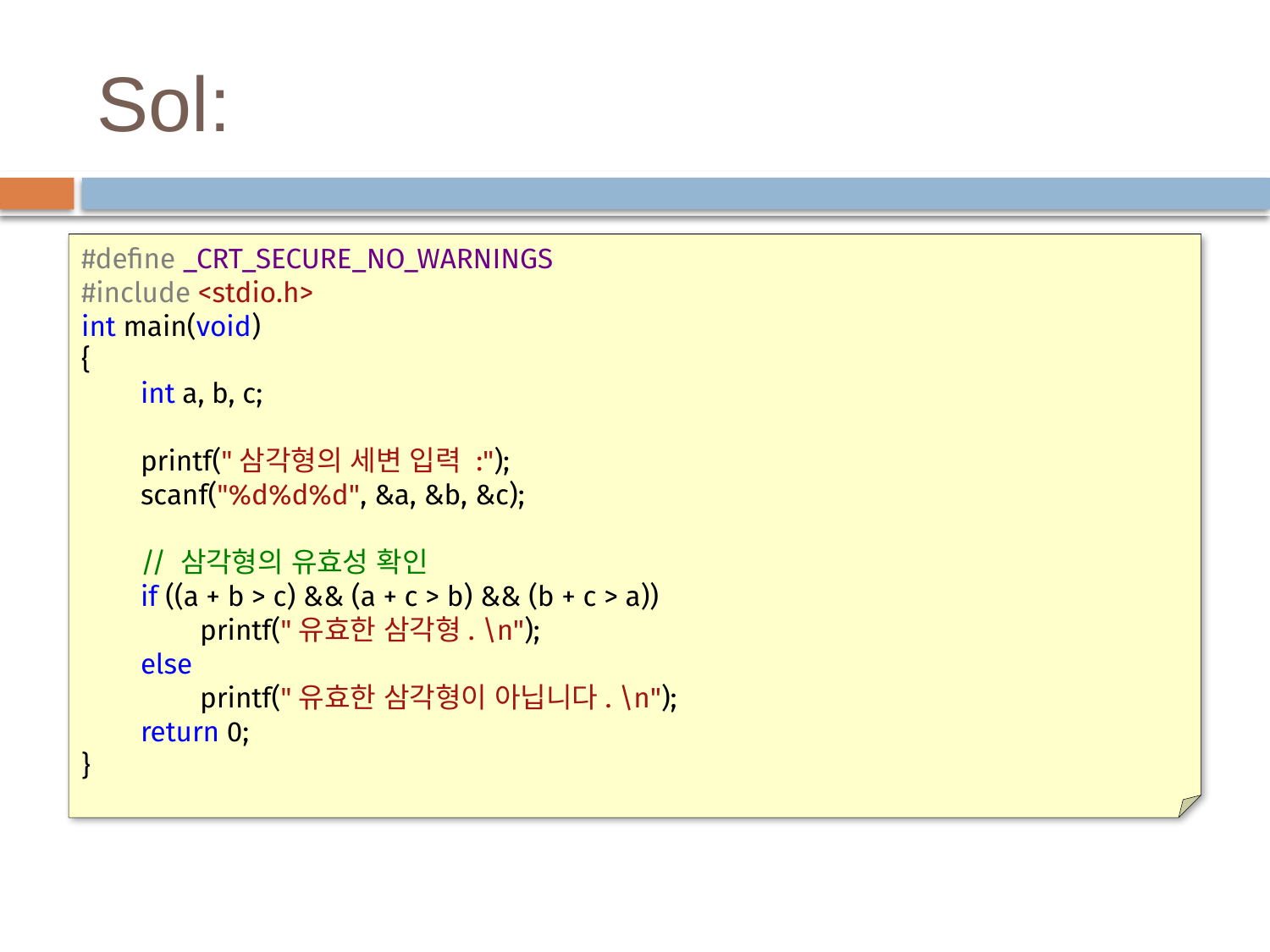

# Sol:
#define _CRT_SECURE_NO_WARNINGS
#include <stdio.h>
int main(void)
{
        int a, b, c;

        printf("삼각형의 세변 입력 :");
        scanf("%d%d%d", &a, &b, &c);

        // 삼각형의 유효성 확인
        if ((a + b > c) && (a + c > b) && (b + c > a))
                printf("유효한 삼각형. \n");
        else
                printf("유효한 삼각형이 아닙니다. \n");
        return 0;
}